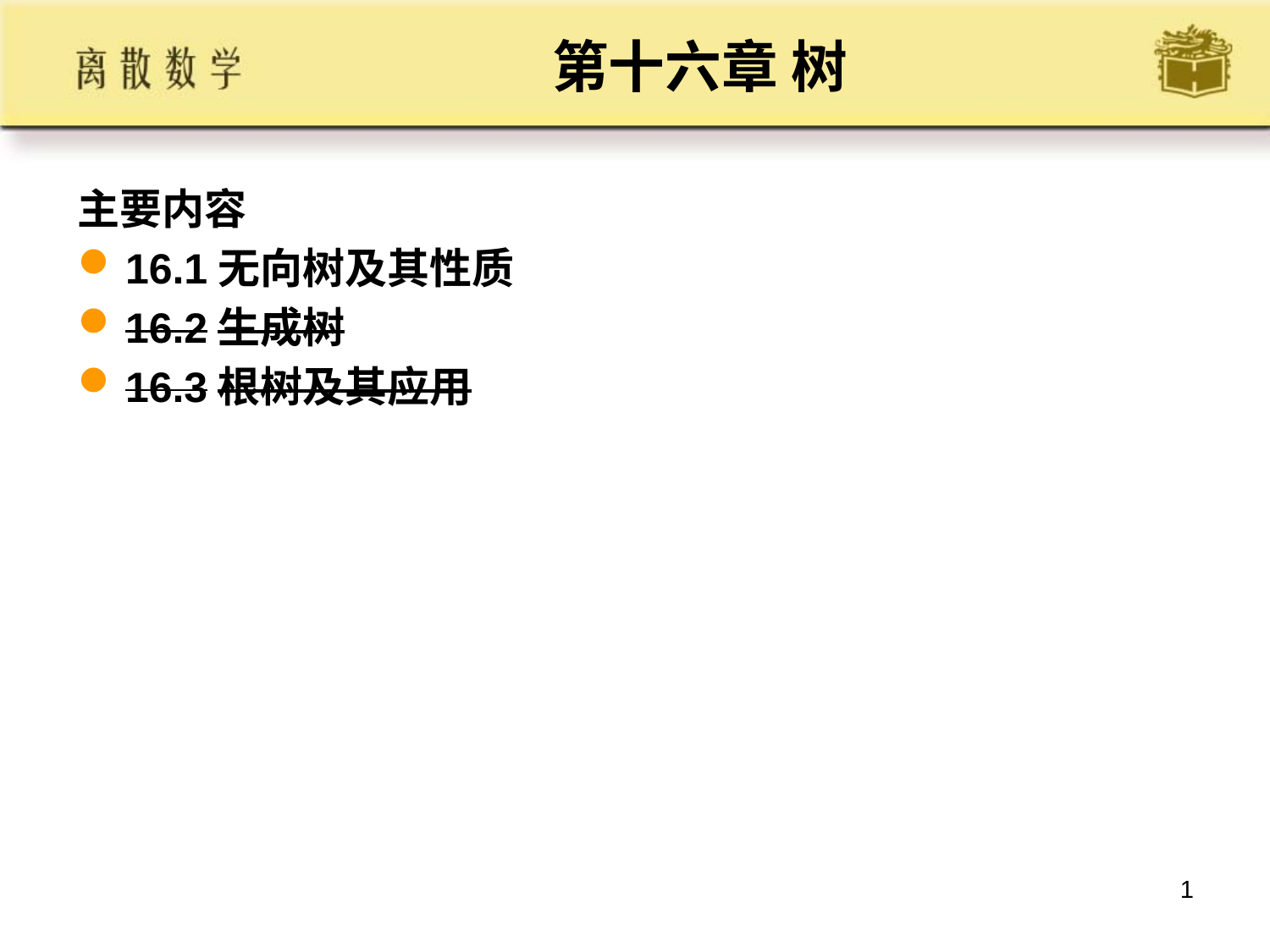

# 第十六章 树
主要内容
16.1无向树及其性质
16.2生成树
16.3根树及其应用

1